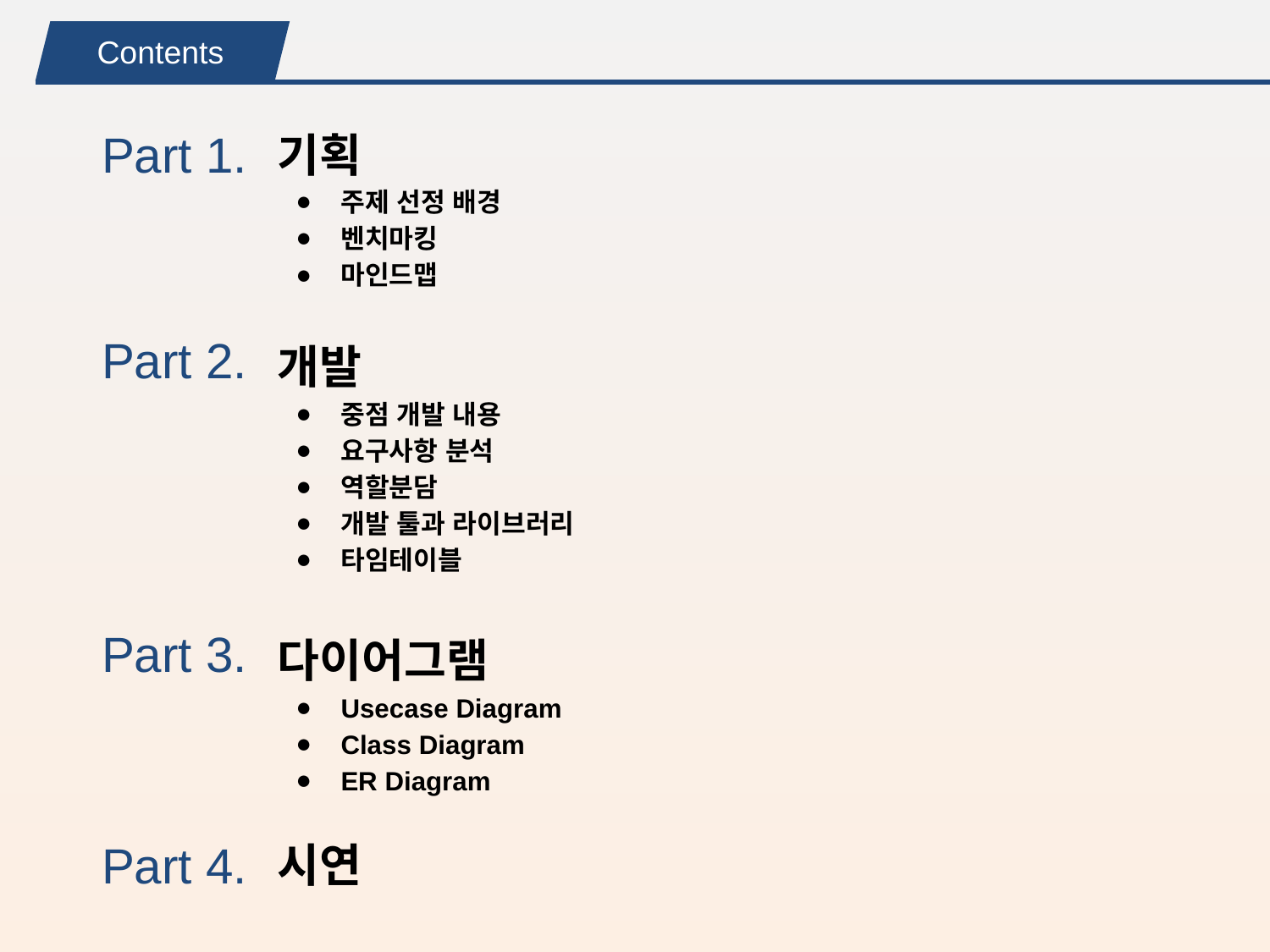

Contents

기획
주제 선정 배경
벤치마킹
마인드맵
Part 1.
개발
중점 개발 내용
요구사항 분석
역할분담
개발 툴과 라이브러리
타임테이블
Part 2.
Part 3.
다이어그램
Usecase Diagram
Class Diagram
ER Diagram
Part 4.
시연